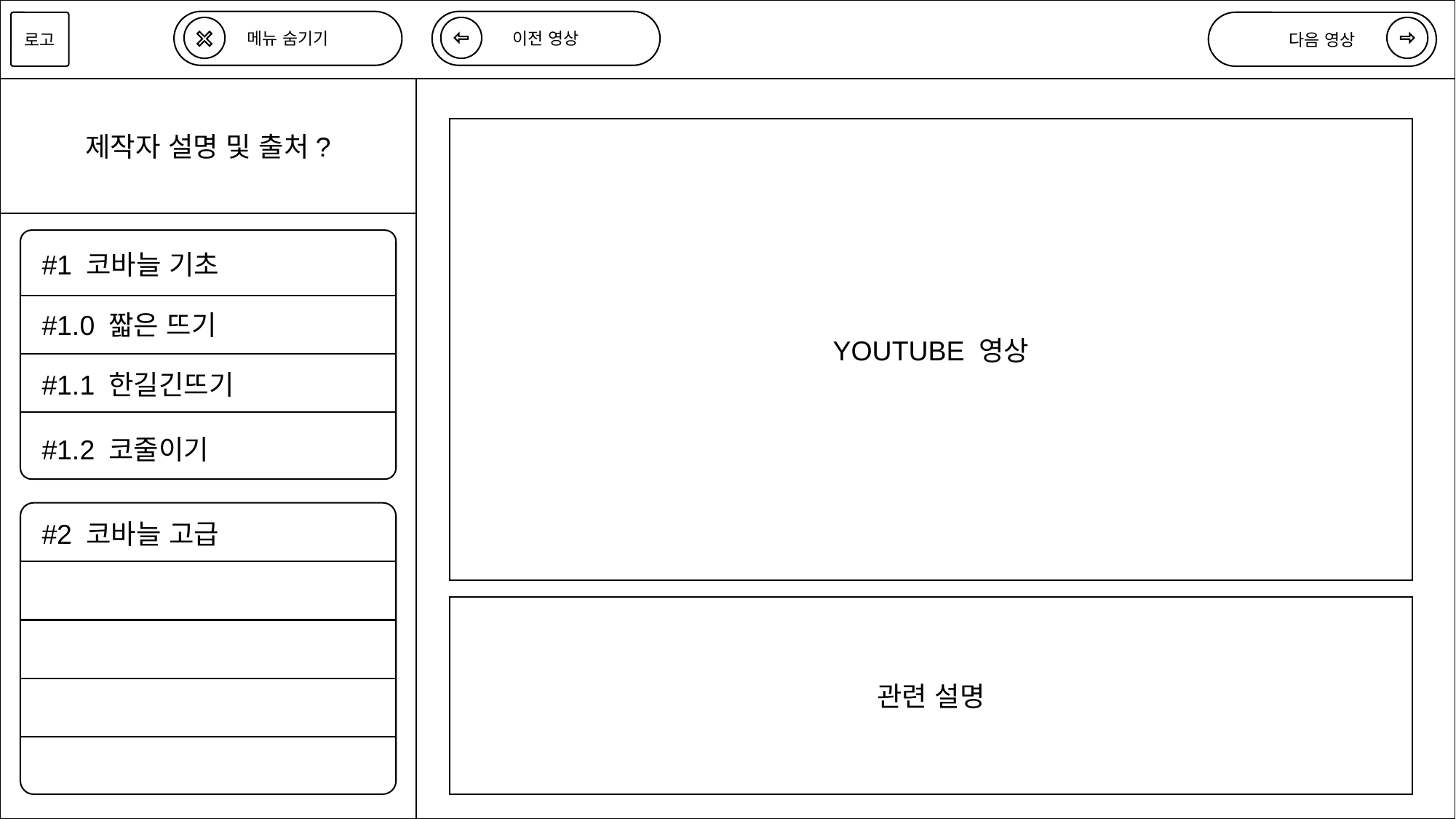

메뉴 숨기기
이전 영상
로고
다음 영상

제작자 설명 및 출처?

YOUTUBE 영상

#1 코바늘 기초

#1.0 짧은 뜨기

#1.1 한길긴뜨기
#1.2 코줄이기

#2 코바늘 고급

관련 설명